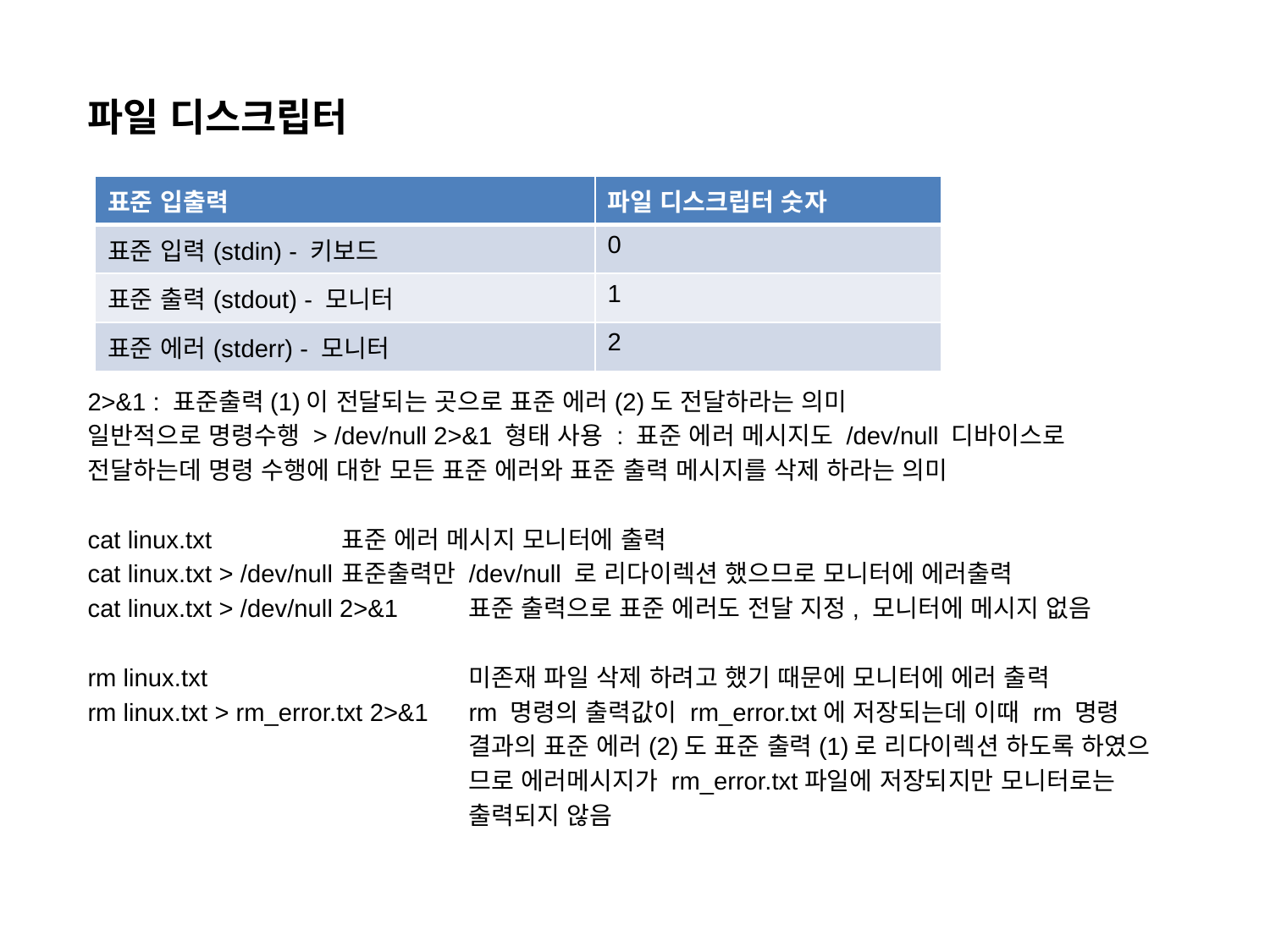

파일 디스크립터

2>&1 : 표준출력(1)이 전달되는 곳으로 표준 에러(2)도 전달하라는 의미
일반적으로 명령수행 > /dev/null 2>&1 형태 사용 : 표준 에러 메시지도 /dev/null 디바이스로
전달하는데 명령 수행에 대한 모든 표준 에러와 표준 출력 메시지를 삭제 하라는 의미

cat linux.txt		표준 에러 메시지 모니터에 출력
cat linux.txt > /dev/null	표준출력만 /dev/null 로 리다이렉션 했으므로 모니터에 에러출력
cat linux.txt > /dev/null 2>&1	표준 출력으로 표준 에러도 전달 지정, 모니터에 메시지 없음

rm linux.txt			미존재 파일 삭제 하려고 했기 때문에 모니터에 에러 출력
rm linux.txt > rm_error.txt 2>&1	rm 명령의 출력값이 rm_error.txt에 저장되는데 이때 rm 명령
			결과의 표준 에러(2)도 표준 출력(1)로 리다이렉션 하도록 하였으
			므로 에러메시지가 rm_error.txt파일에 저장되지만 모니터로는
			출력되지 않음

| 표준 입출력 | 파일 디스크립터 숫자 |
| --- | --- |
| 표준 입력(stdin) - 키보드 | 0 |
| 표준 출력(stdout) - 모니터 | 1 |
| 표준 에러(stderr) - 모니터 | 2 |